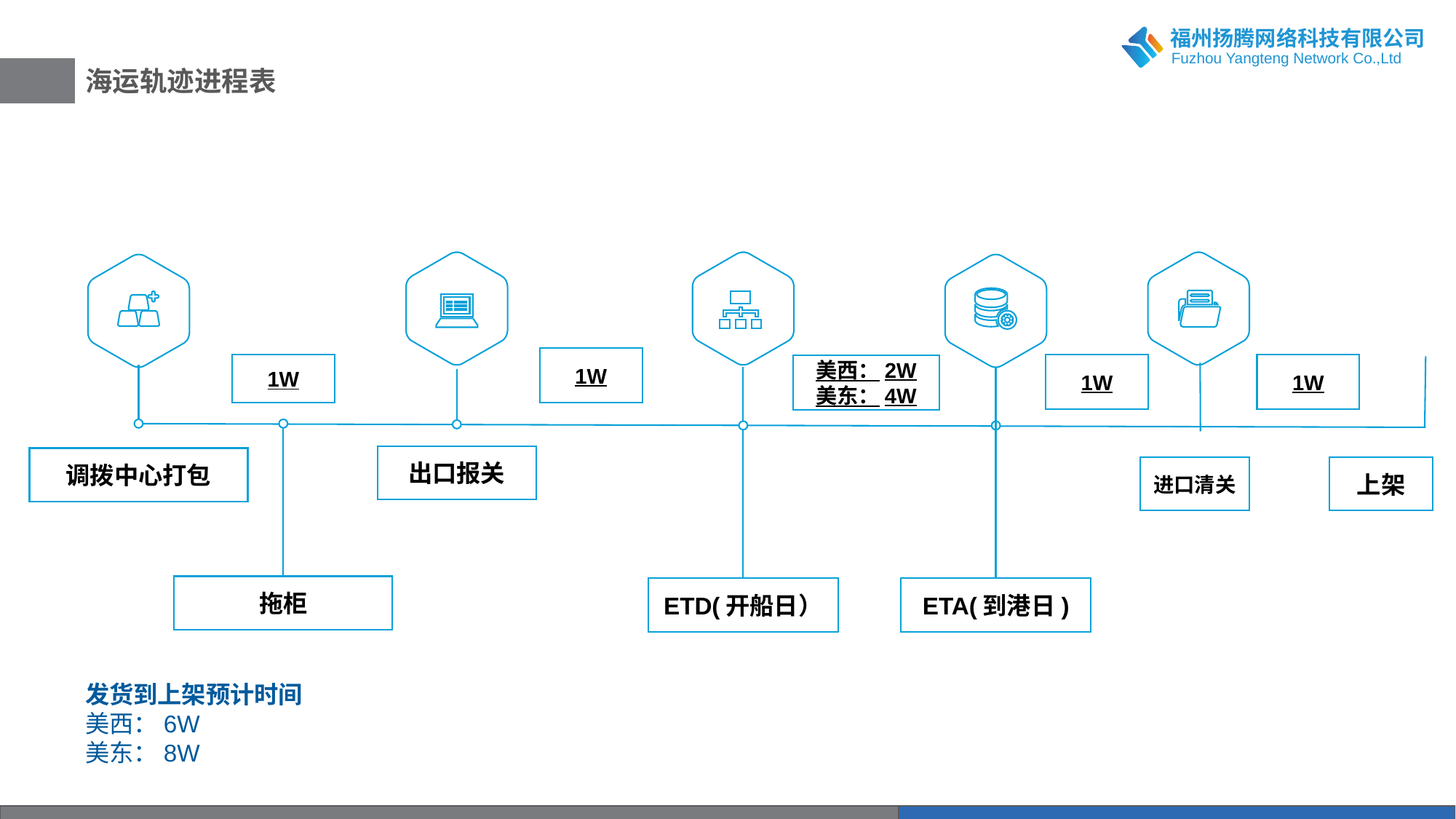

海运轨迹进程表

出口报关

ETD(开船日）

1W

调拨中心打包

ETA(到港日)

拖柜

1W
1W
1W
美西：2W
美东：4W
进口清关
上架

发货到上架预计时间
美西：6W
美东：8W